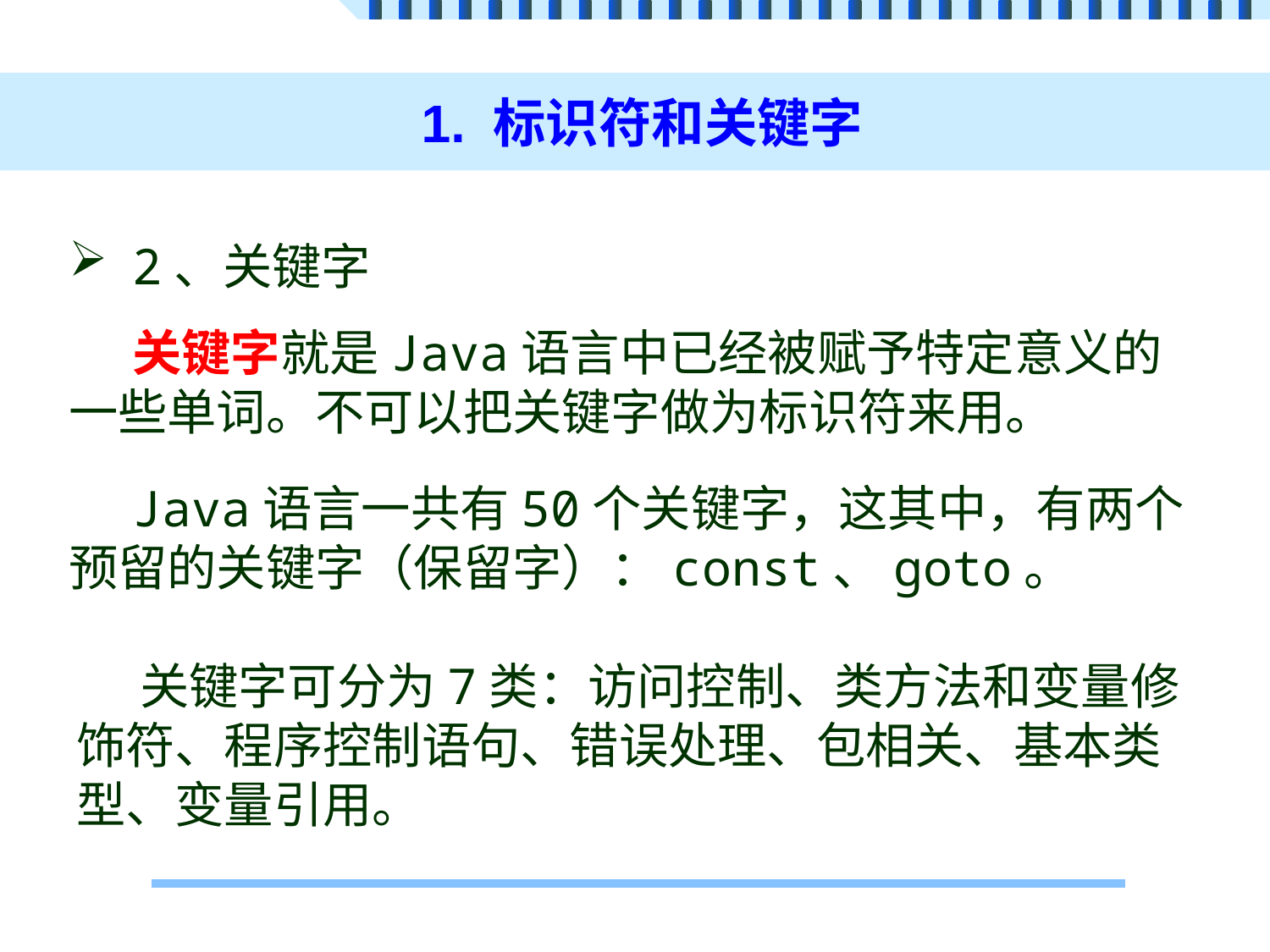

# 1. 标识符和关键字
2、关键字
关键字就是Java语言中已经被赋予特定意义的一些单词。不可以把关键字做为标识符来用。
Java语言一共有50个关键字，这其中，有两个预留的关键字（保留字）：const、goto。
关键字可分为7类：访问控制、类方法和变量修饰符、程序控制语句、错误处理、包相关、基本类型、变量引用。